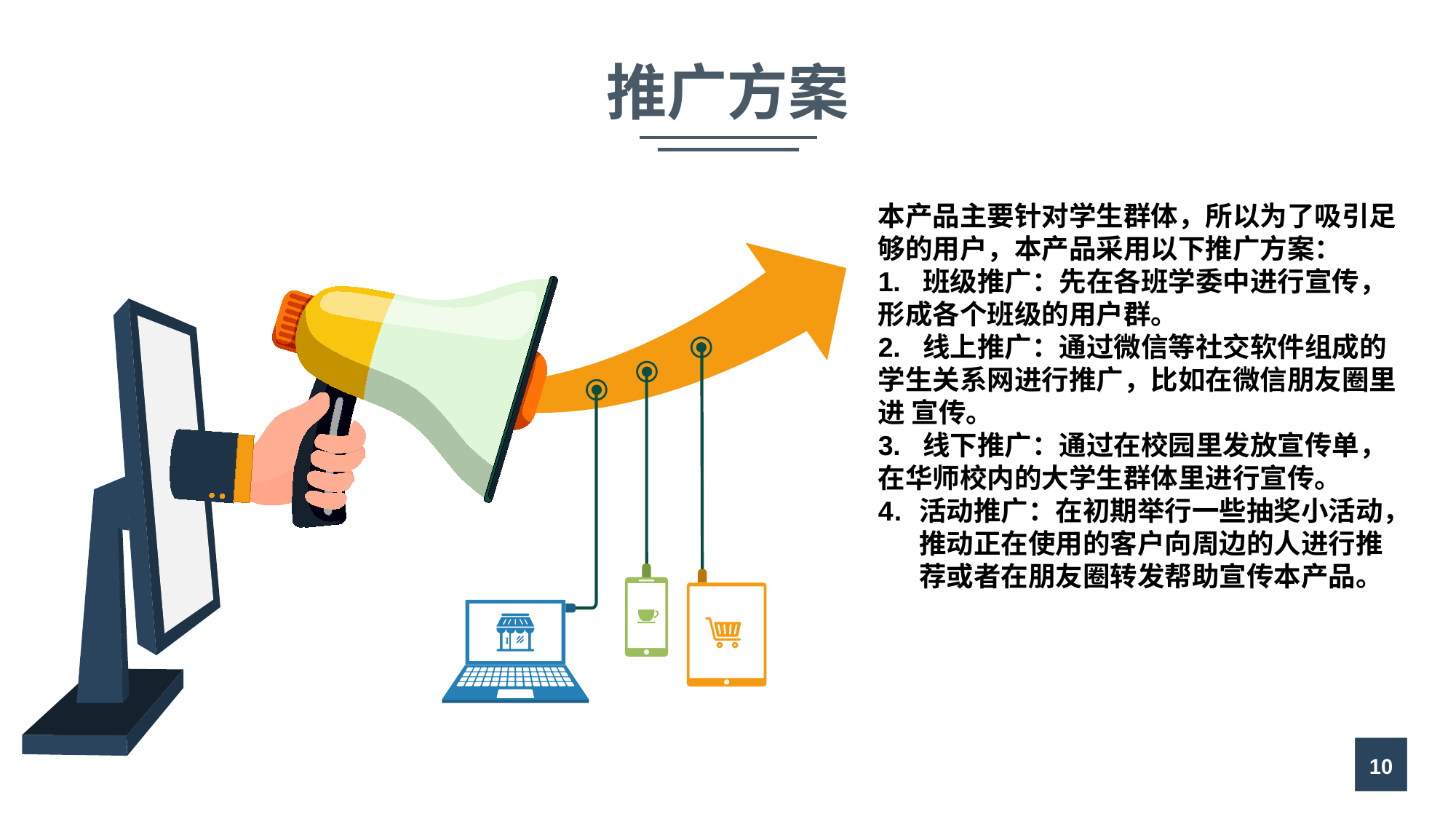

# 推广方案
本产品主要针对学生群体，所以为了吸引足够的用户，本产品采用以下推广方案：
1.  班级推广：先在各班学委中进行宣传，形成各个班级的用户群。
2.  线上推广：通过微信等社交软件组成的学生关系网进行推广，比如在微信朋友圈里进 宣传。
3.  线下推广：通过在校园里发放宣传单，在华师校内的大学生群体里进行宣传。
活动推广：在初期举行一些抽奖小活动，推动正在使用的客户向周边的人进行推荐或者在朋友圈转发帮助宣传本产品。

10